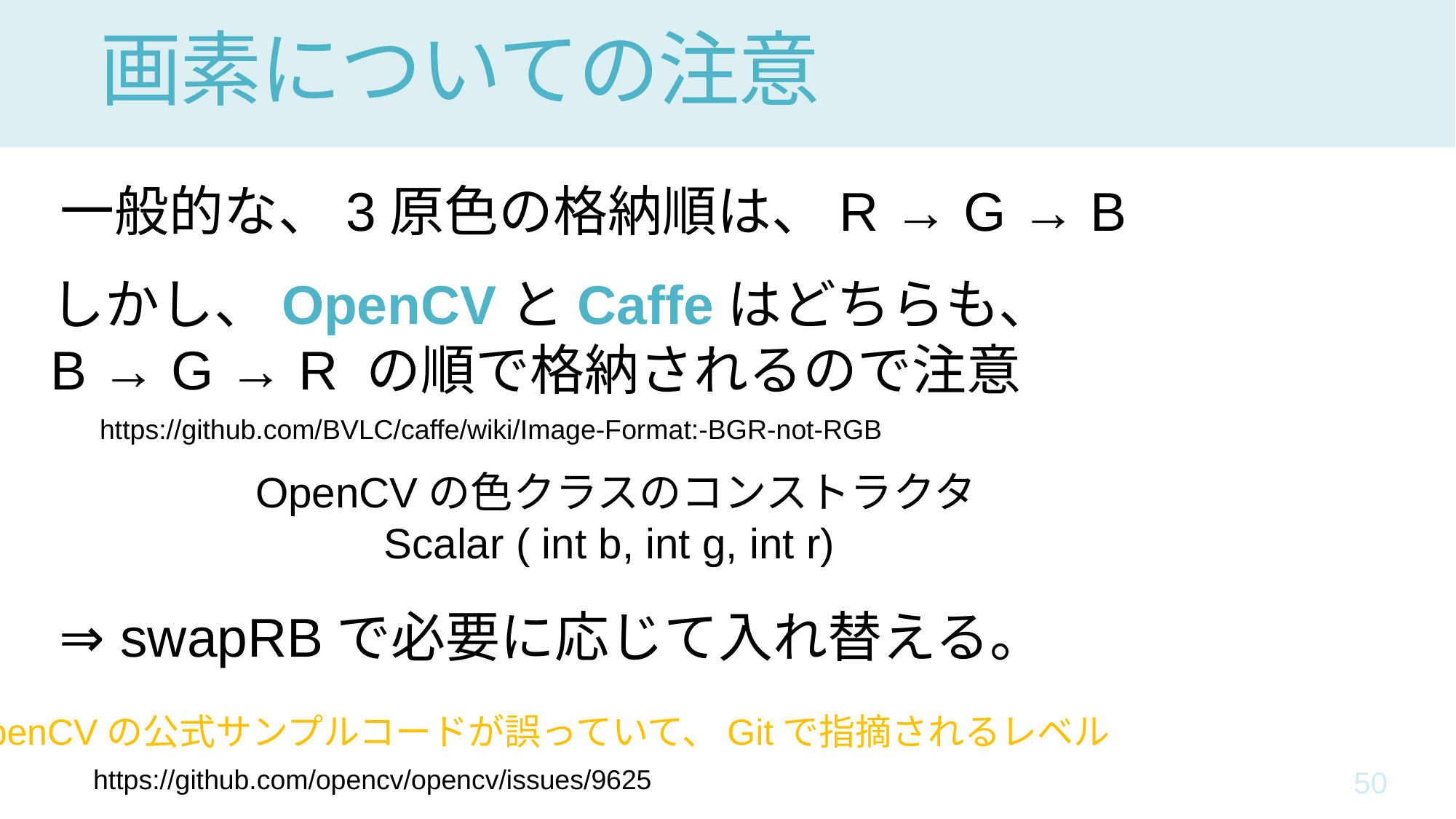

# 画素についての注意
一般的な、3原色の格納順は、R → G → B
しかし、OpenCVとCaffeはどちらも、
B → G → R の順で格納されるので注意

https://github.com/BVLC/caffe/wiki/Image-Format:-BGR-not-RGB
OpenCVの色クラスのコンストラクタ
Scalar ( int b, int g, int r)
⇒ swapRBで必要に応じて入れ替える。
OpenCVの公式サンプルコードが誤っていて、Gitで指摘されるレベル
https://github.com/opencv/opencv/issues/9625